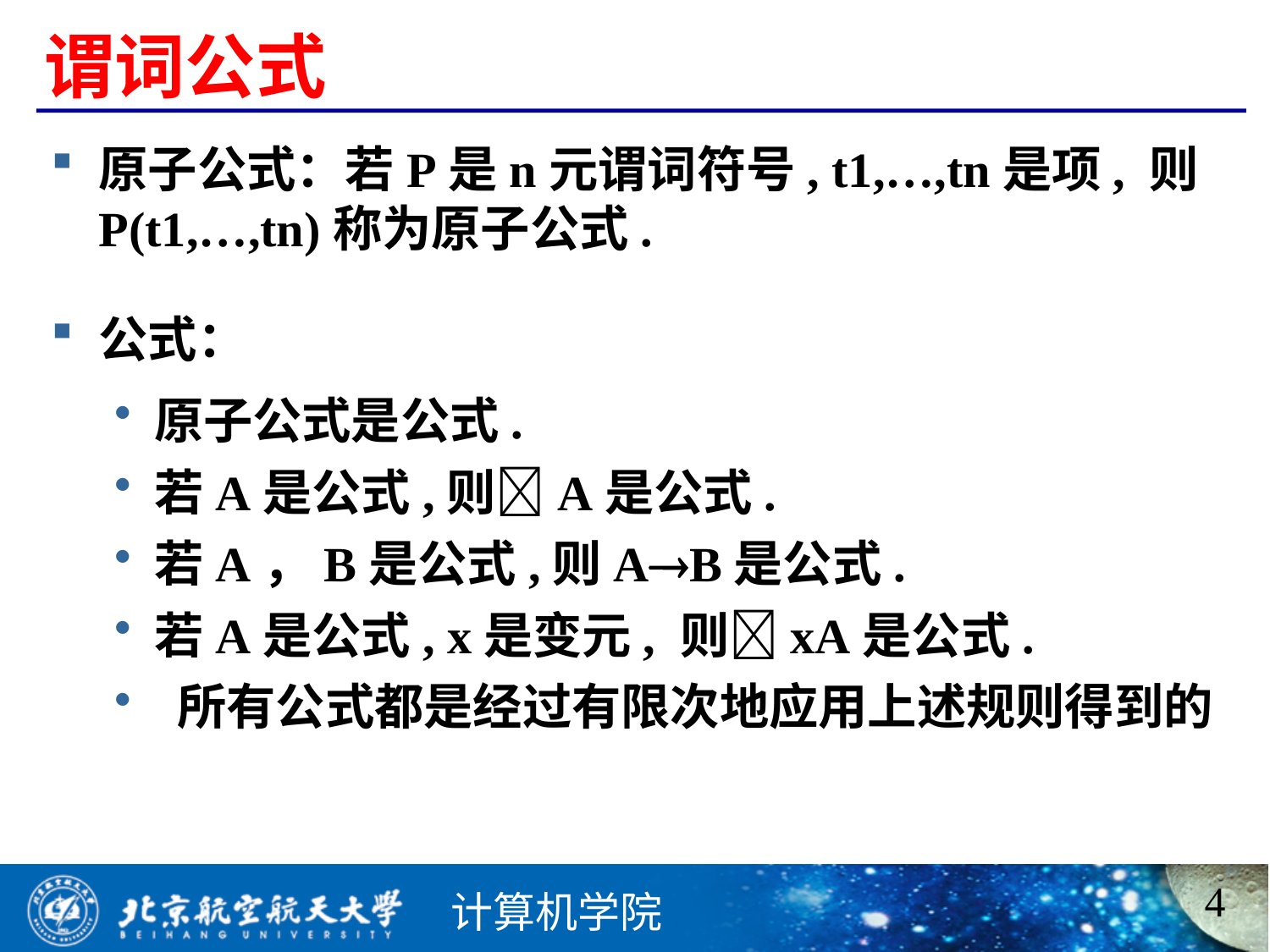

# 谓词公式
原子公式：若P是n元谓词符号, t1,…,tn是项, 则P(t1,…,tn)称为原子公式.
公式：
原子公式是公式.
若A是公式,则¬A是公式.
若A，B是公式,则A→B是公式.
若A是公式, x是变元, 则∀xA是公式.
 所有公式都是经过有限次地应用上述规则得到的